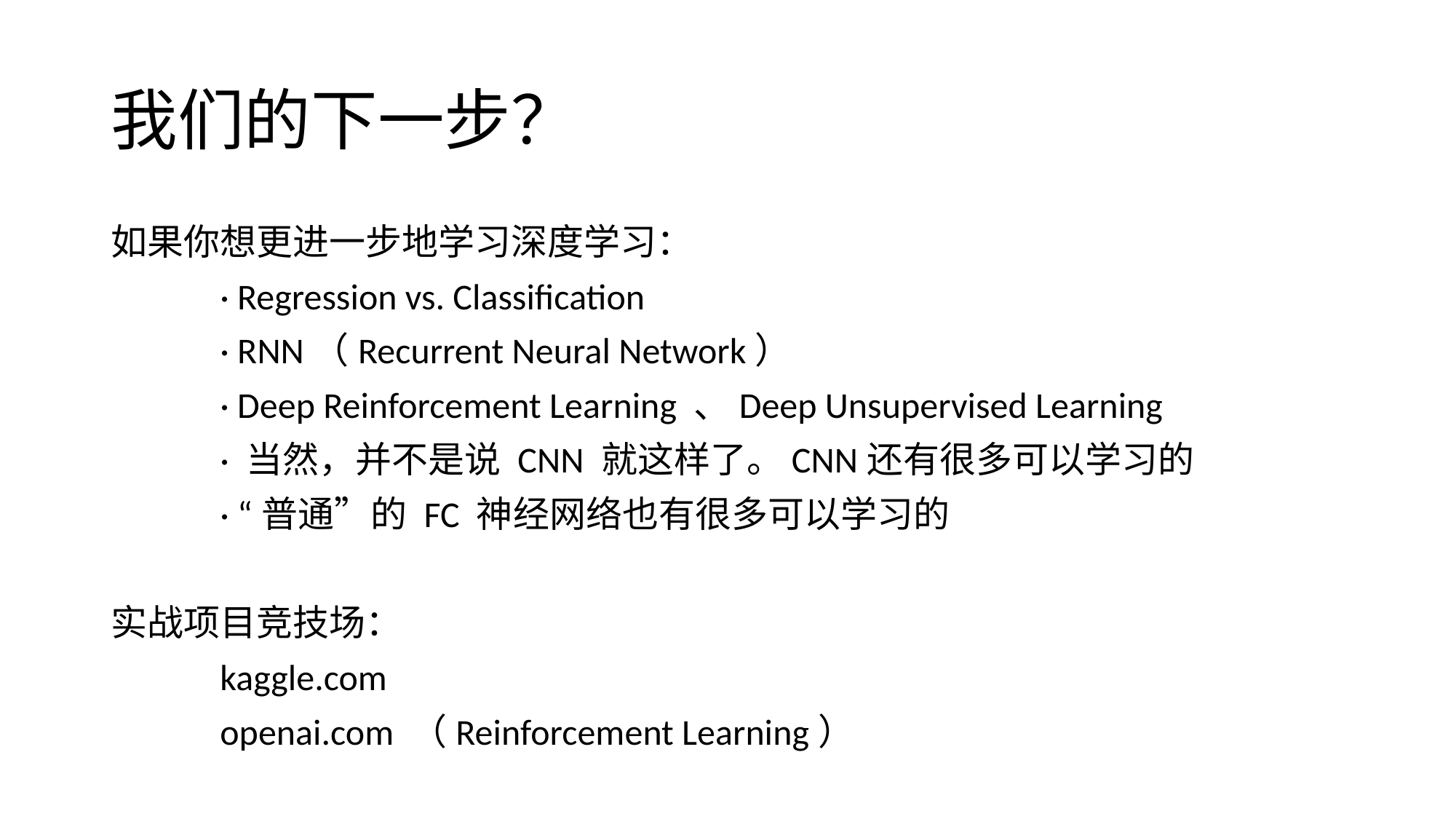

# 我们的下一步？
如果你想更进一步地学习深度学习：
	· Regression vs. Classification
	· RNN（Recurrent Neural Network）
	· Deep Reinforcement Learning 、Deep Unsupervised Learning
	· 当然，并不是说 CNN 就这样了。CNN还有很多可以学习的
	· “普通”的 FC 神经网络也有很多可以学习的

实战项目竞技场：
	kaggle.com
	openai.com （Reinforcement Learning）